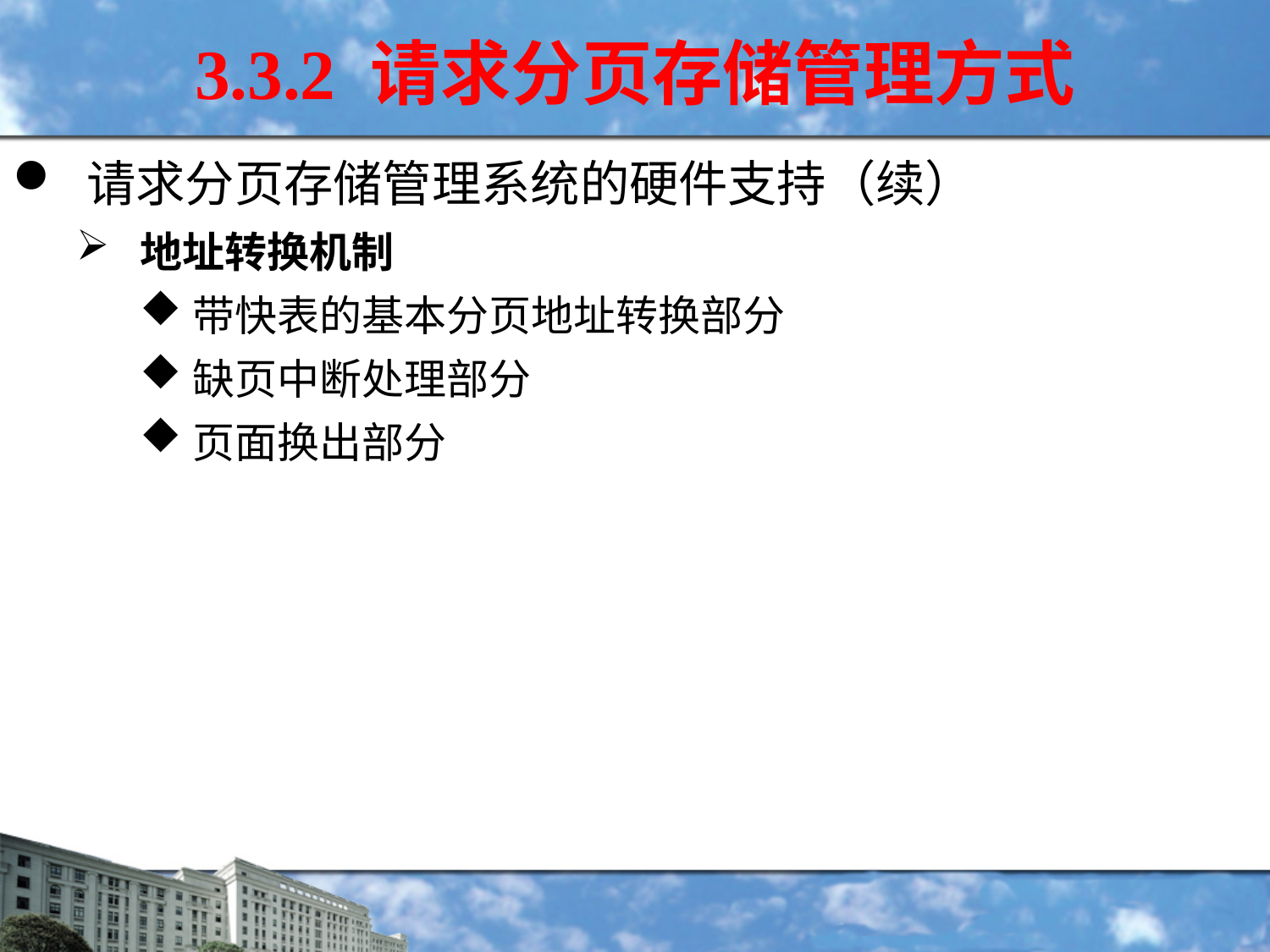

3.3.2 请求分页存储管理方式
请求分页存储管理系统的硬件支持（续）
地址转换机制
带快表的基本分页地址转换部分
缺页中断处理部分
页面换出部分